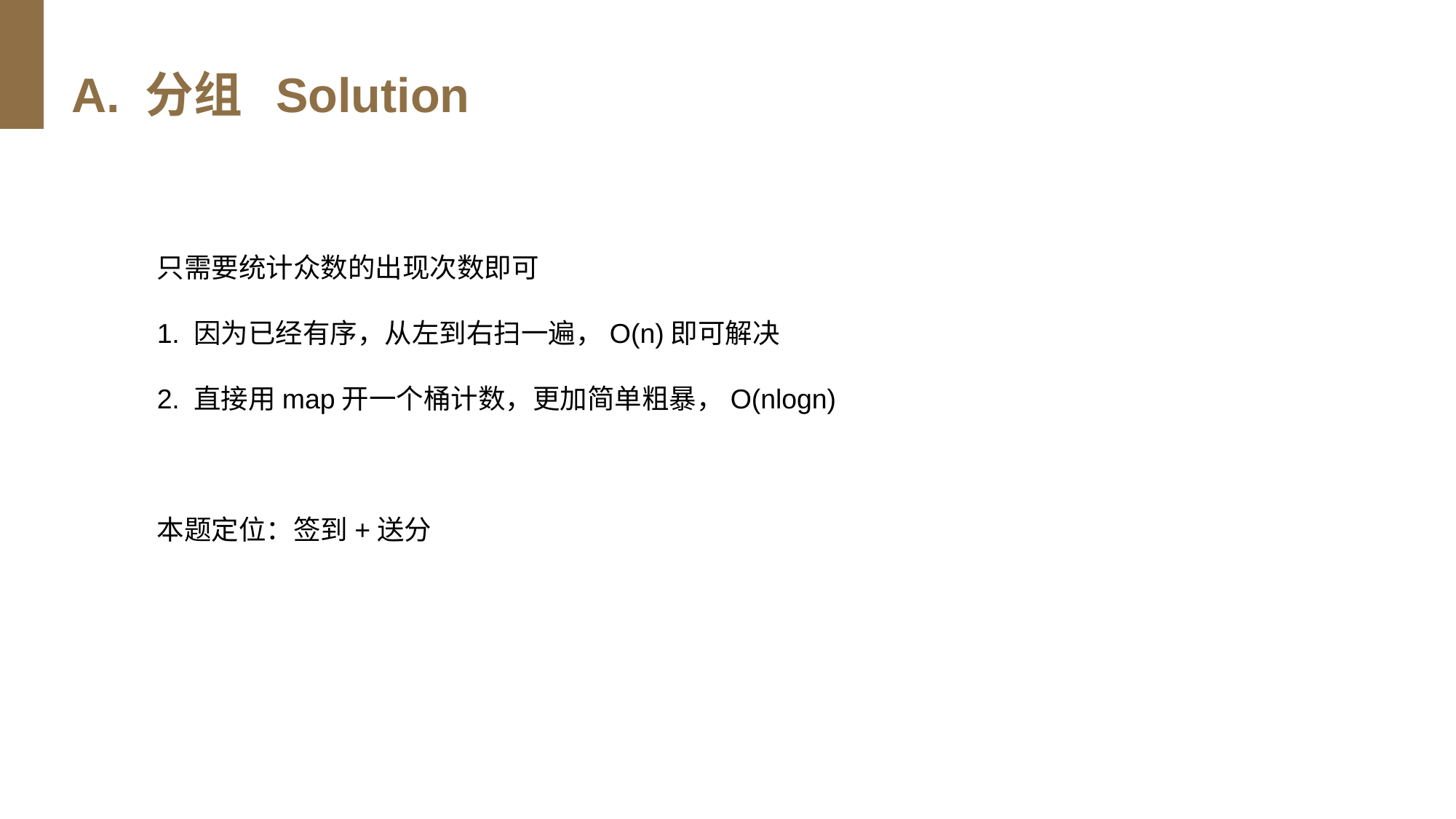

A. 分组  Solution
只需要统计众数的出现次数即可

1. 因为已经有序，从左到右扫一遍，O(n)即可解决

2. 直接用map开一个桶计数，更加简单粗暴，O(nlogn)

本题定位：签到+送分